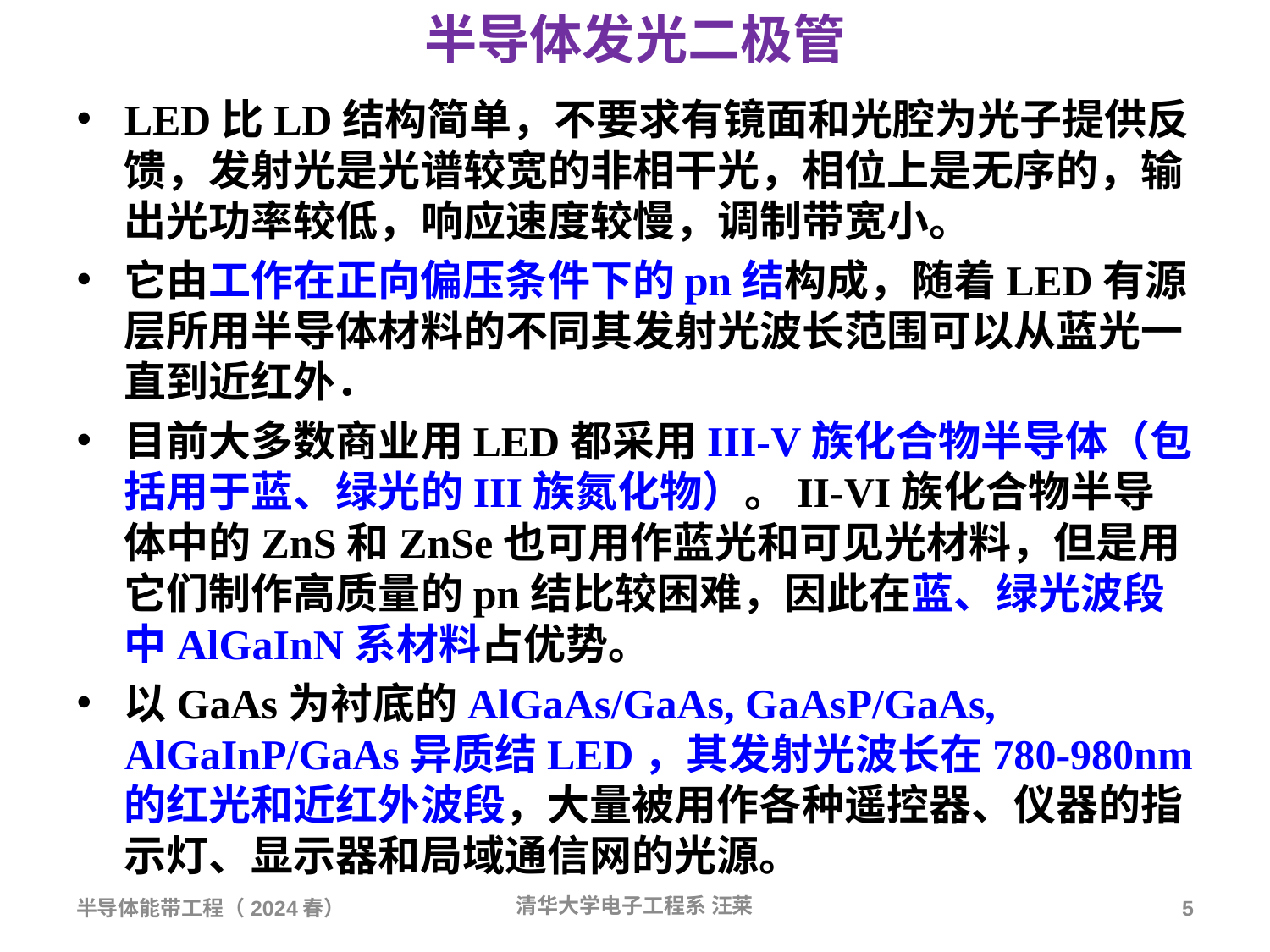

# 半导体发光二极管
LED比LD结构简单，不要求有镜面和光腔为光子提供反馈，发射光是光谱较宽的非相干光，相位上是无序的，输出光功率较低，响应速度较慢，调制带宽小。
它由工作在正向偏压条件下的pn结构成，随着LED有源层所用半导体材料的不同其发射光波长范围可以从蓝光一直到近红外．
目前大多数商业用LED都采用III-V族化合物半导体（包括用于蓝、绿光的III族氮化物）。II-VI族化合物半导体中的ZnS和ZnSe也可用作蓝光和可见光材料，但是用它们制作高质量的pn结比较困难，因此在蓝、绿光波段中AlGaInN系材料占优势。
以GaAs为衬底的AlGaAs/GaAs, GaAsP/GaAs, AlGaInP/GaAs异质结LED，其发射光波长在780-980nm的红光和近红外波段，大量被用作各种遥控器、仪器的指示灯、显示器和局域通信网的光源。
半导体能带工程（2024春）
清华大学电子工程系 汪莱
5